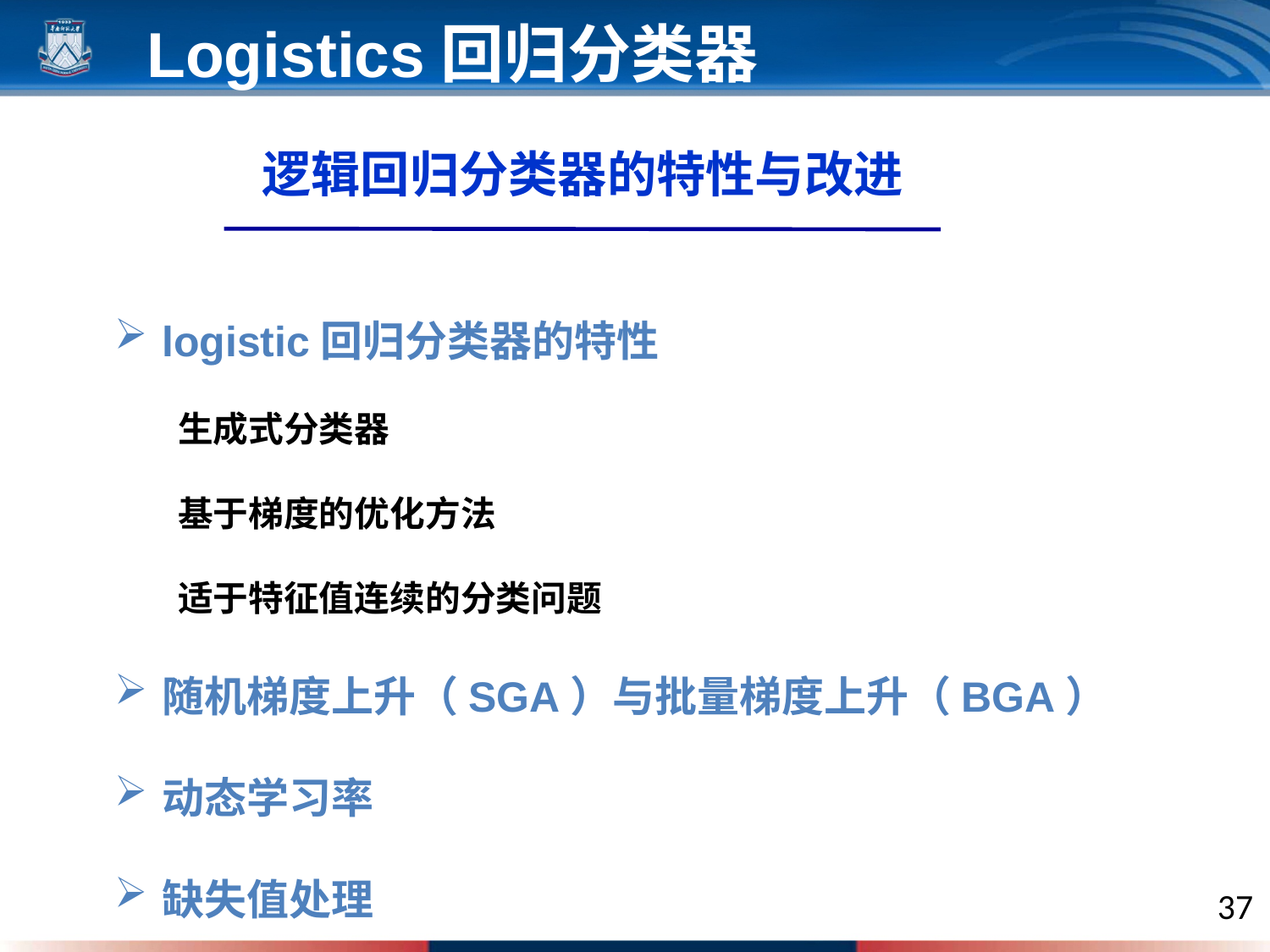

Logistics回归分类器
逻辑回归分类器的特性与改进
logistic回归分类器的特性
生成式分类器
基于梯度的优化方法
适于特征值连续的分类问题
随机梯度上升（SGA）与批量梯度上升（BGA）
动态学习率
缺失值处理